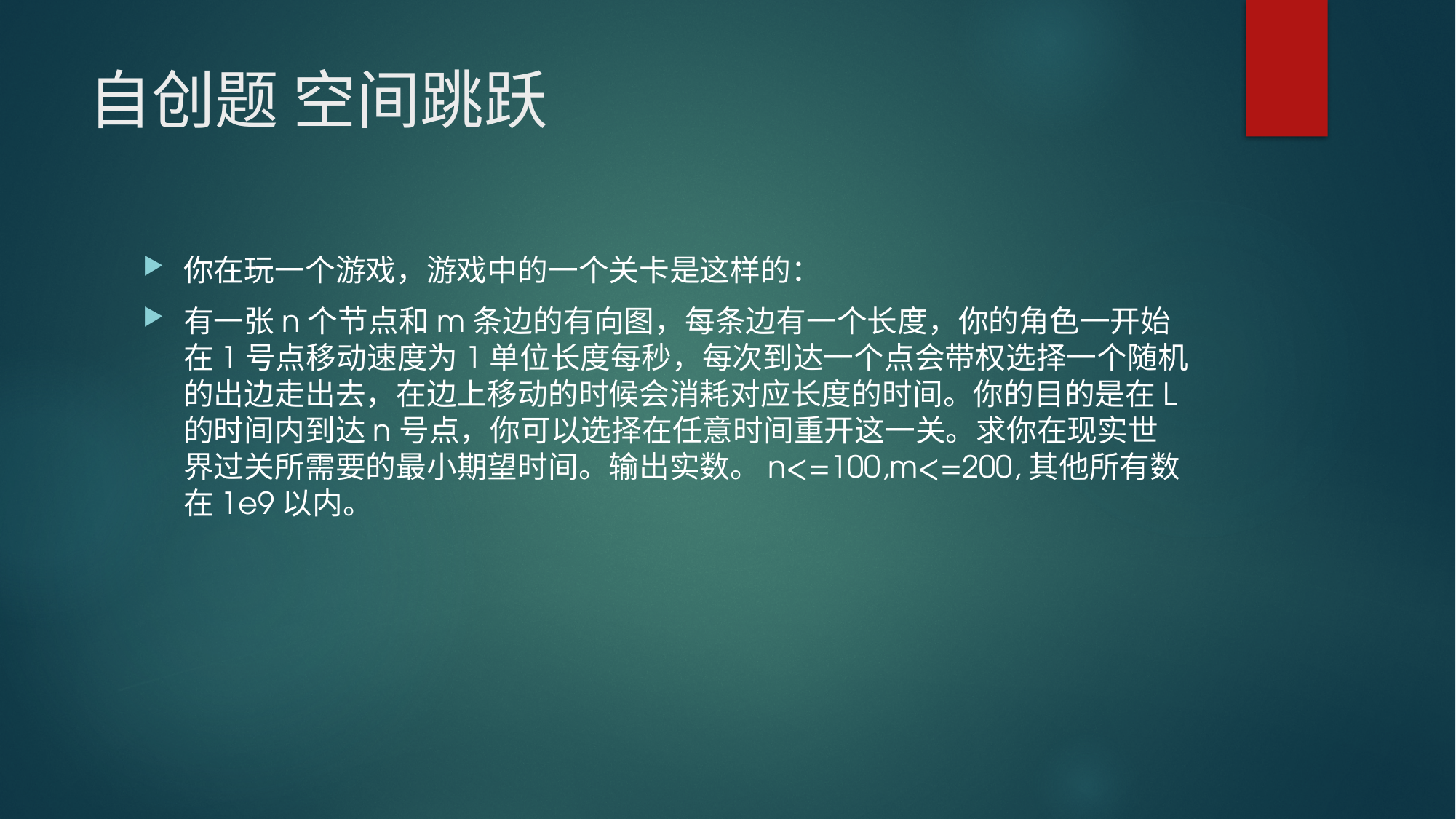

# 自创题 空间跳跃
你在玩一个游戏，游戏中的一个关卡是这样的：
有一张n个节点和m条边的有向图，每条边有一个长度，你的角色一开始在1号点移动速度为1单位长度每秒，每次到达一个点会带权选择一个随机的出边走出去，在边上移动的时候会消耗对应长度的时间。你的目的是在L的时间内到达n号点，你可以选择在任意时间重开这一关。求你在现实世界过关所需要的最小期望时间。输出实数。n<=100,m<=200,其他所有数在1e9以内。